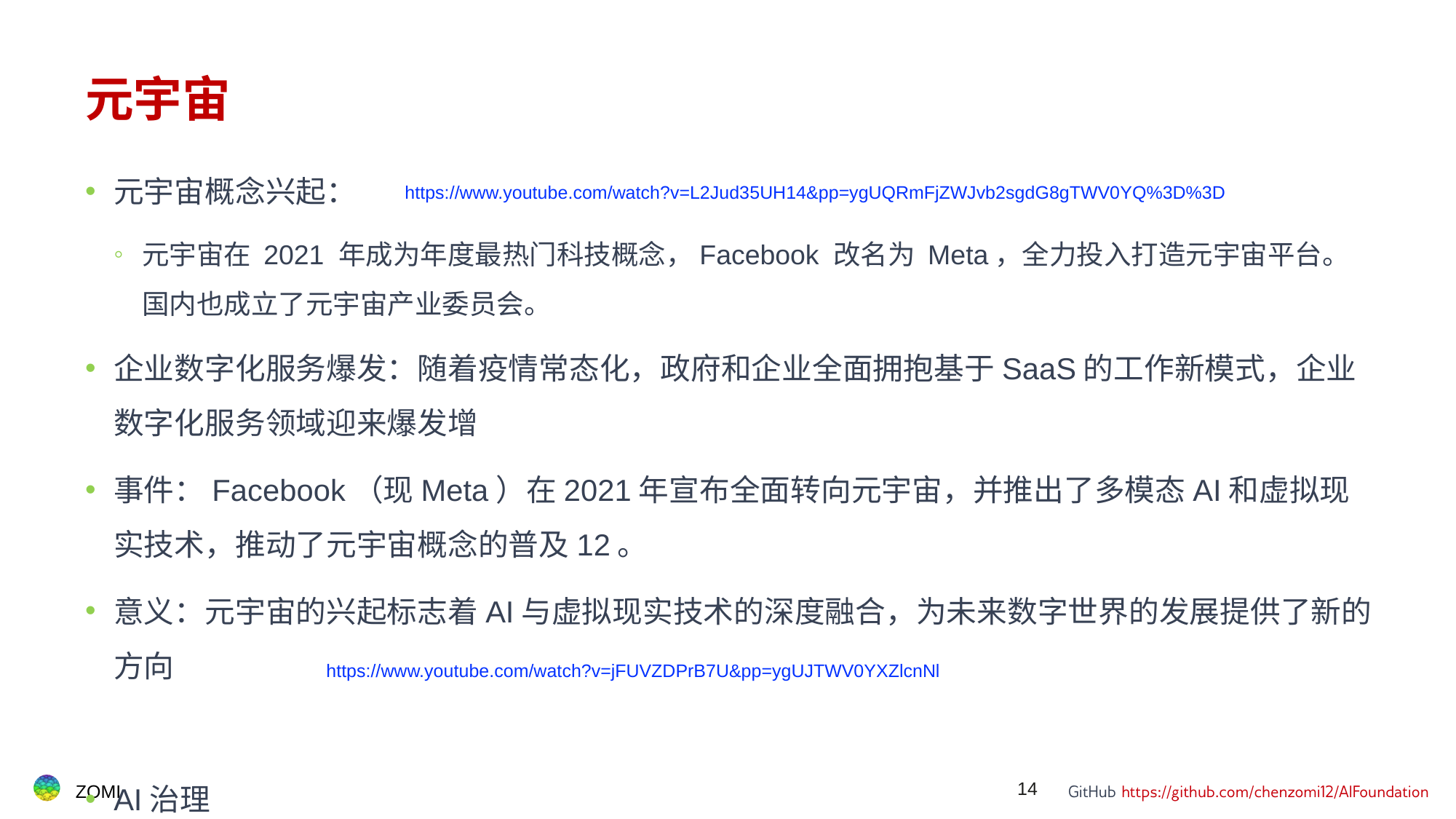

# 元宇宙
元宇宙概念兴起：
元宇宙在 2021 年成为年度最热门科技概念，Facebook 改名为 Meta，全力投入打造元宇宙平台。国内也成立了元宇宙产业委员会。
企业数字化服务爆发：随着疫情常态化，政府和企业全面拥抱基于SaaS的工作新模式，企业数字化服务领域迎来爆发增
事件：Facebook（现Meta）在2021年宣布全面转向元宇宙，并推出了多模态AI和虚拟现实技术，推动了元宇宙概念的普及12。
意义：元宇宙的兴起标志着AI与虚拟现实技术的深度融合，为未来数字世界的发展提供了新的方向

AI治理
AI治理进入新阶段：2021年AI政策关键词为“治理”，包括反垄断、伦理治理、智能网联汽车标准体系的制定

https://www.youtube.com/watch?v=L2Jud35UH14&pp=ygUQRmFjZWJvb2sgdG8gTWV0YQ%3D%3D
https://www.youtube.com/watch?v=jFUVZDPrB7U&pp=ygUJTWV0YXZlcnNl